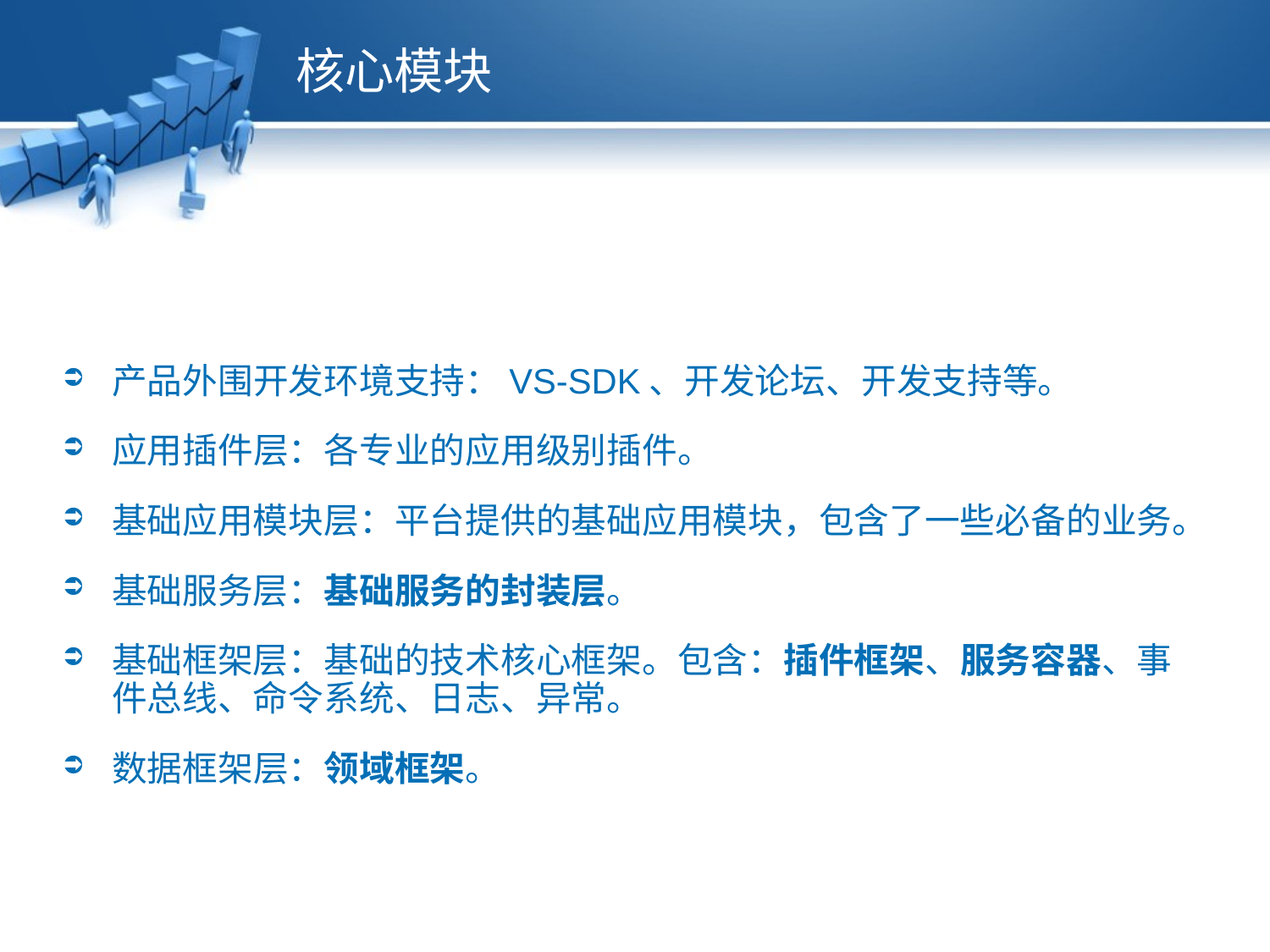

# 核心模块
产品外围开发环境支持：VS-SDK、开发论坛、开发支持等。
应用插件层：各专业的应用级别插件。
基础应用模块层：平台提供的基础应用模块，包含了一些必备的业务。
基础服务层：基础服务的封装层。
基础框架层：基础的技术核心框架。包含：插件框架、服务容器、事件总线、命令系统、日志、异常。
数据框架层：领域框架。